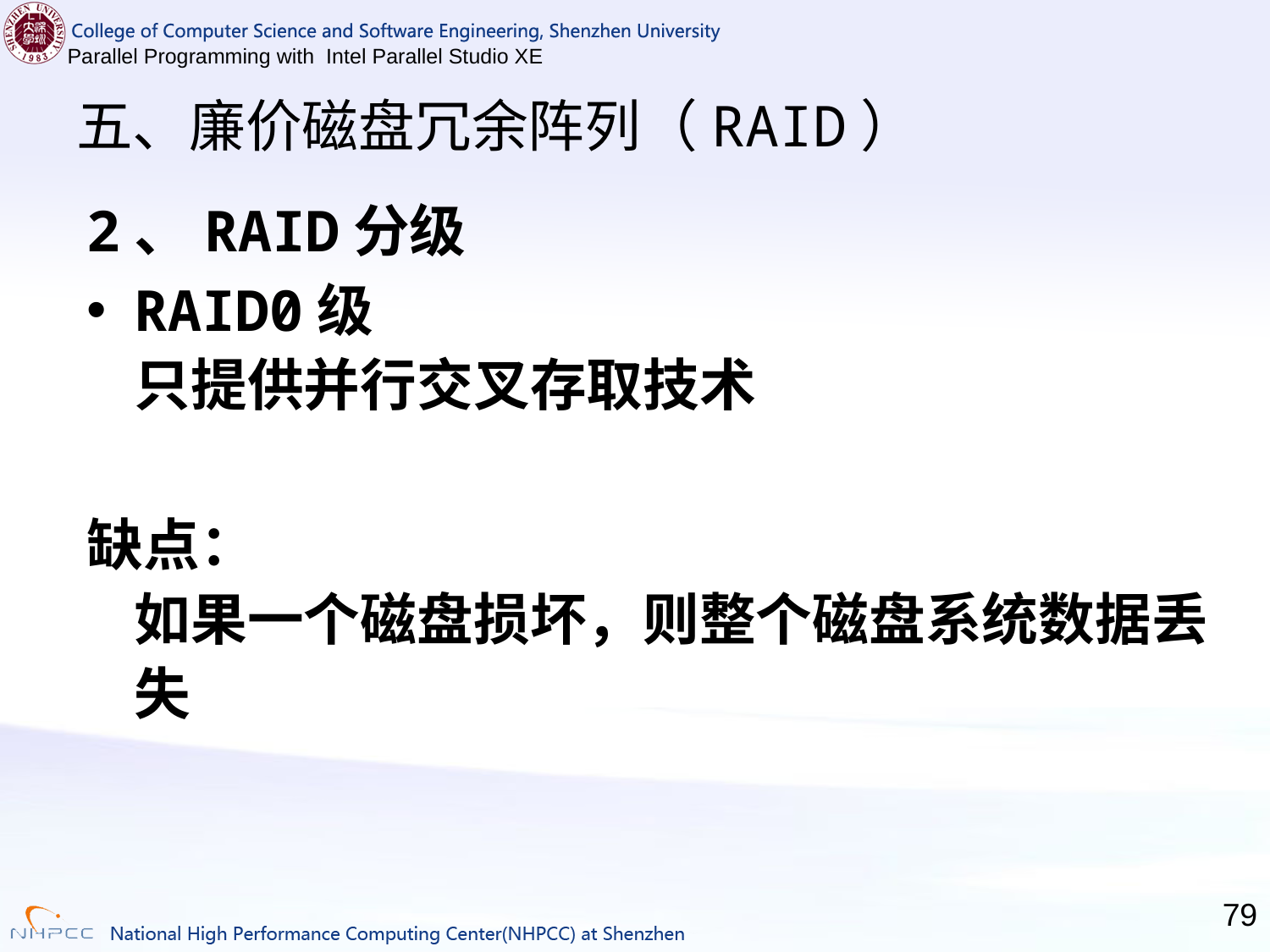

# 五、廉价磁盘冗余阵列（RAID）
2、RAID分级
RAID0级　　　　　　　　　　　　　 　  只提供并行交叉存取技术

缺点：　　　　　　　　　　　　　　　　　如果一个磁盘损坏，则整个磁盘系统数据丢失
79